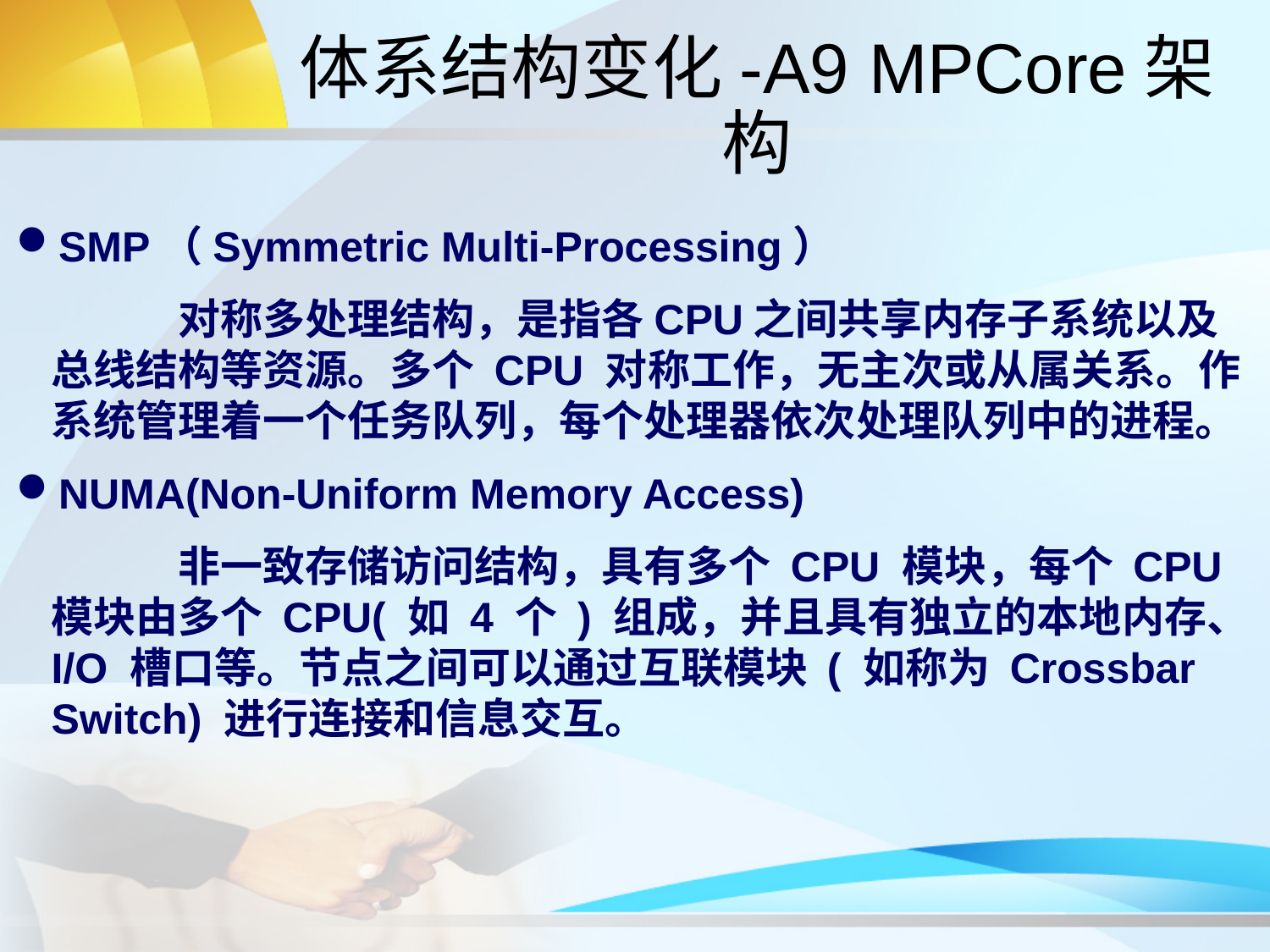

体系结构变化-A9 MPCore架构
SMP（Symmetric Multi-Processing）
		对称多处理结构，是指各CPU之间共享内存子系统以及总线结构等资源。多个 CPU 对称工作，无主次或从属关系。作系统管理着一个任务队列，每个处理器依次处理队列中的进程。
NUMA(Non-Uniform Memory Access)
		非一致存储访问结构，具有多个 CPU 模块，每个 CPU 模块由多个 CPU( 如 4 个 ) 组成，并且具有独立的本地内存、 I/O 槽口等。节点之间可以通过互联模块 ( 如称为 Crossbar Switch) 进行连接和信息交互。